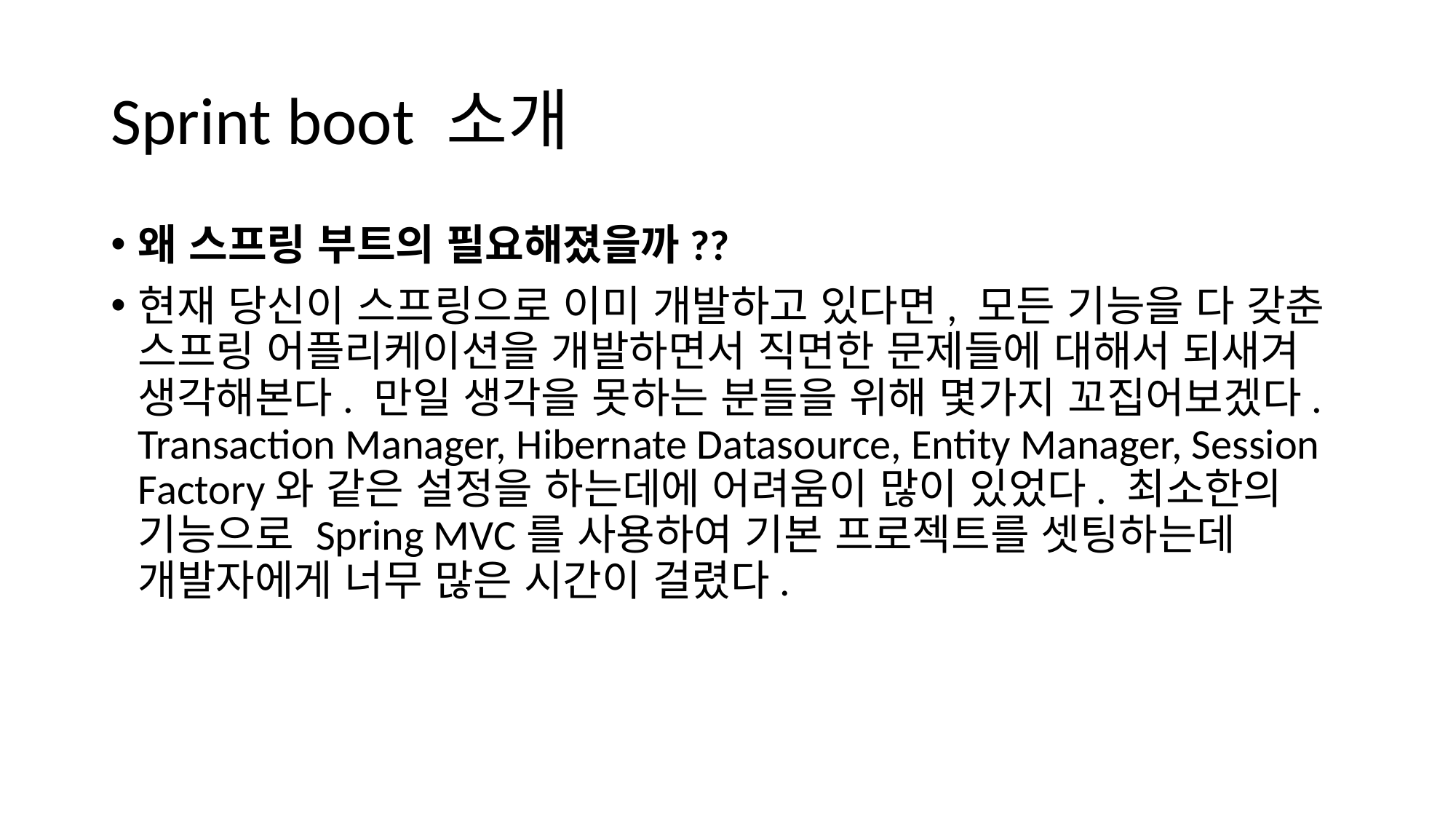

# Sprint boot 소개
왜 스프링 부트의 필요해졌을까??
현재 당신이 스프링으로 이미 개발하고 있다면, 모든 기능을 다 갖춘 스프링 어플리케이션을 개발하면서 직면한 문제들에 대해서 되새겨 생각해본다. 만일 생각을 못하는 분들을 위해 몇가지 꼬집어보겠다. Transaction Manager, Hibernate Datasource, Entity Manager, Session Factory와 같은 설정을 하는데에 어려움이 많이 있었다. 최소한의 기능으로 Spring MVC를 사용하여 기본 프로젝트를 셋팅하는데 개발자에게 너무 많은 시간이 걸렸다.